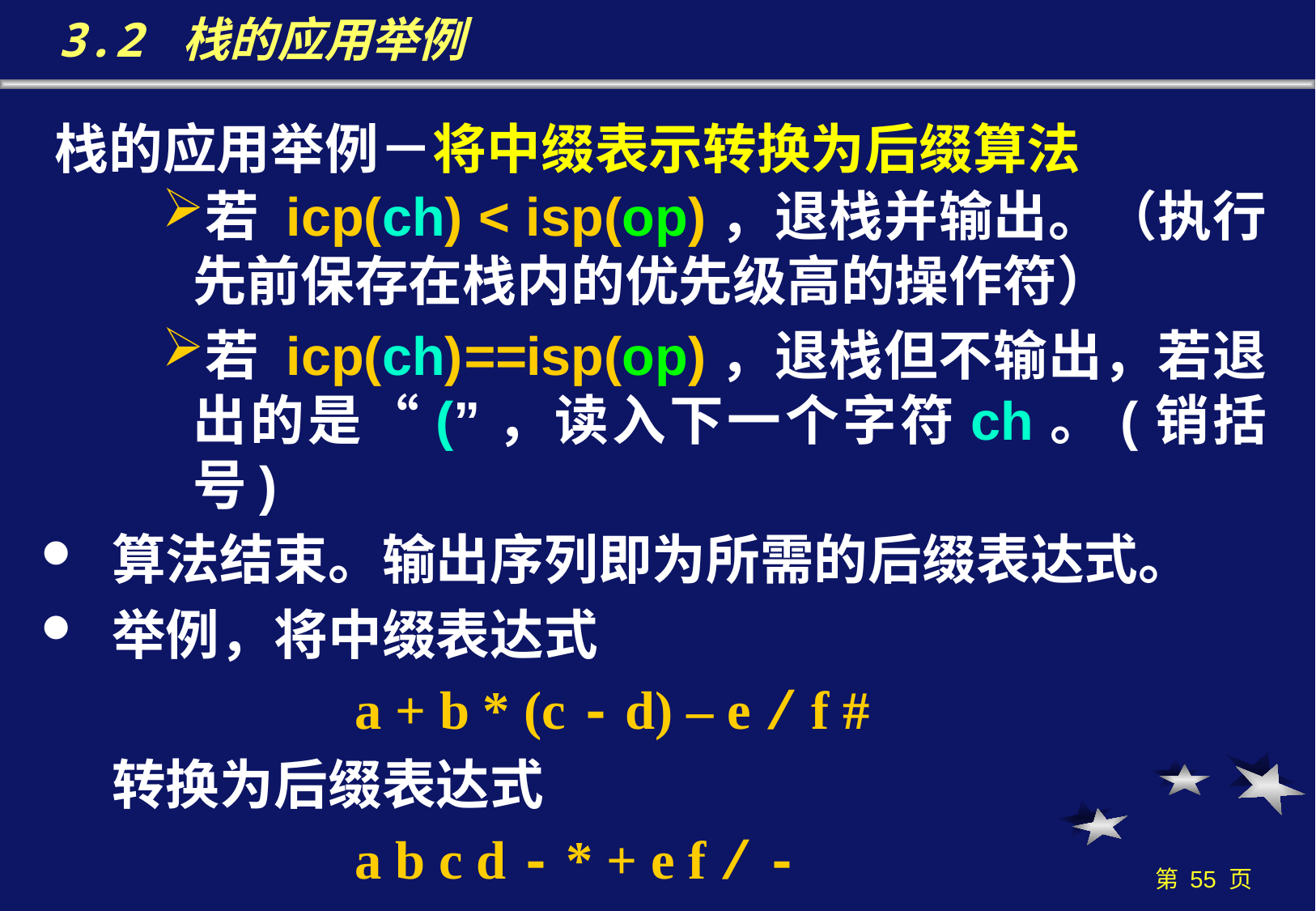

3.2 栈的应用举例
栈的应用举例－将中缀表示转换为后缀算法
若 icp(ch) < isp(op)，退栈并输出。（执行先前保存在栈内的优先级高的操作符）
若 icp(ch)==isp(op)，退栈但不输出，若退出的是“(”，读入下一个字符ch。(销括号)
算法结束。输出序列即为所需的后缀表达式。
举例，将中缀表达式
			a + b * (c - d) – e / f #
	转换为后缀表达式
			a b c d - * + e f / -